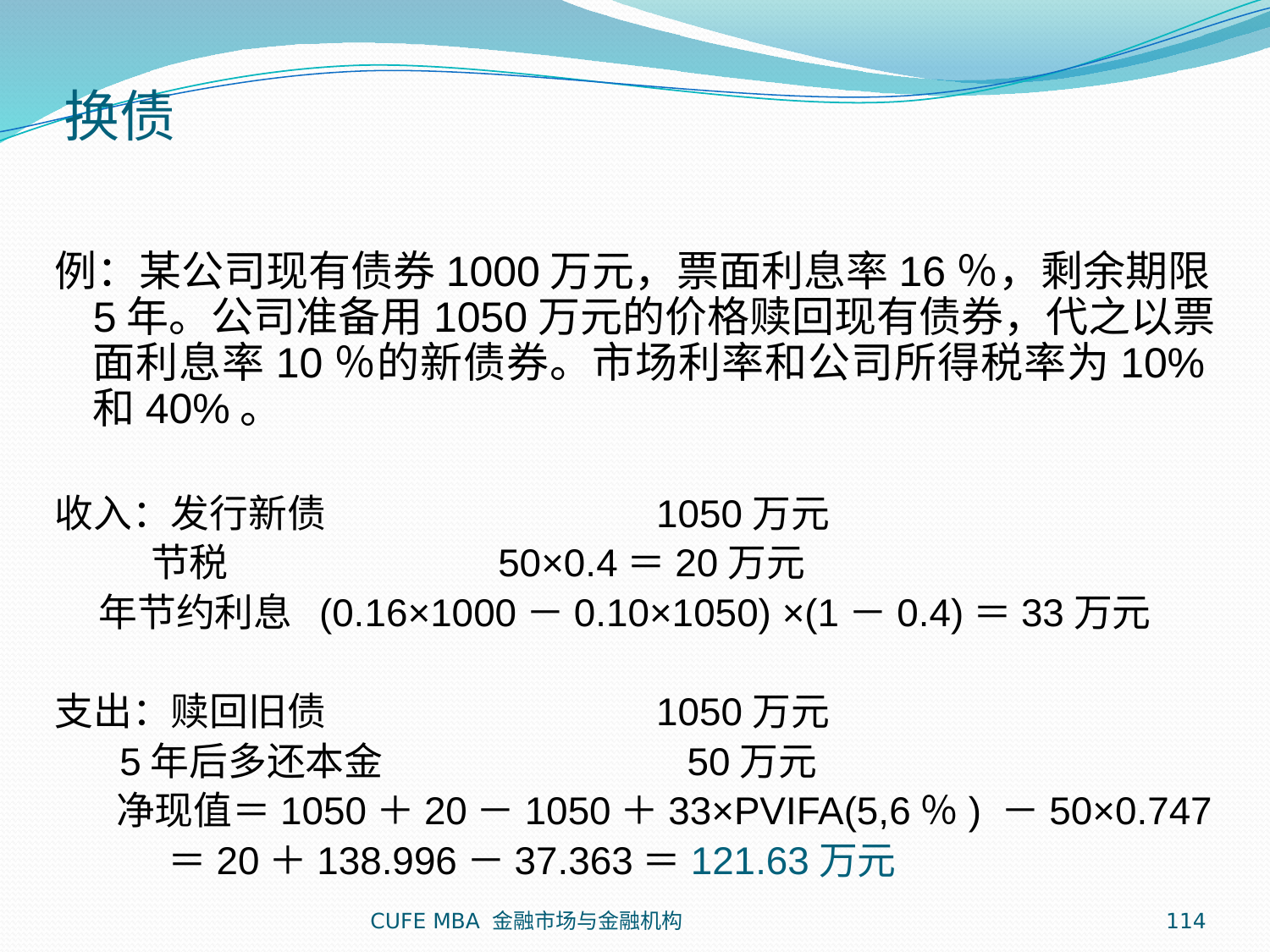

# 换债
例：某公司现有债券1000万元，票面利息率16％，剩余期限5年。公司准备用1050万元的价格赎回现有债券，代之以票面利息率10％的新债券。市场利率和公司所得税率为10%和40%。

收入：发行新债                                     1050万元
          节税                              50×0.4＝20万元
    年节约利息  (0.16×1000－0.10×1050) ×(1－0.4)＝33万元

支出：赎回旧债                                     1050万元
      5年后多还本金                                  50万元
      净现值＝1050＋20－1050＋33×PVIFA(5,6％) －50×0.747
            ＝20＋138.996－37.363＝121.63万元
CUFE MBA 金融市场与金融机构
114